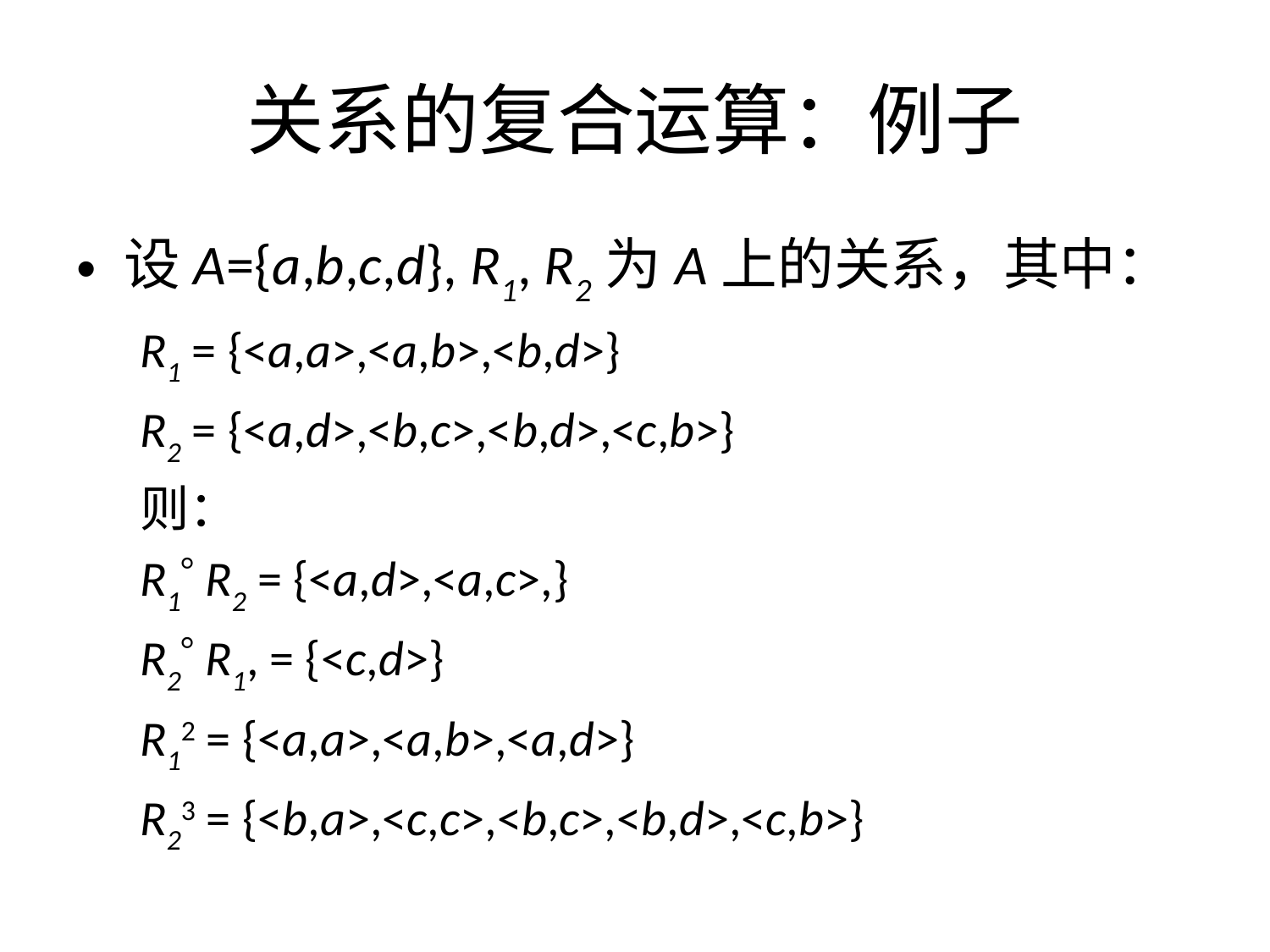

# 关系的复合运算：例子
设A={a,b,c,d}, R1, R2为A上的关系，其中：
R1 = {<a,a>,<a,b>,<b,d>}
R2 = {<a,d>,<b,c>,<b,d>,<c,b>}
则：
R1° R2 = {<a,d>,<a,c>,}
R2° R1, = {<c,d>}
R12 = {<a,a>,<a,b>,<a,d>}
R23 = {<b,a>,<c,c>,<b,c>,<b,d>,<c,b>}